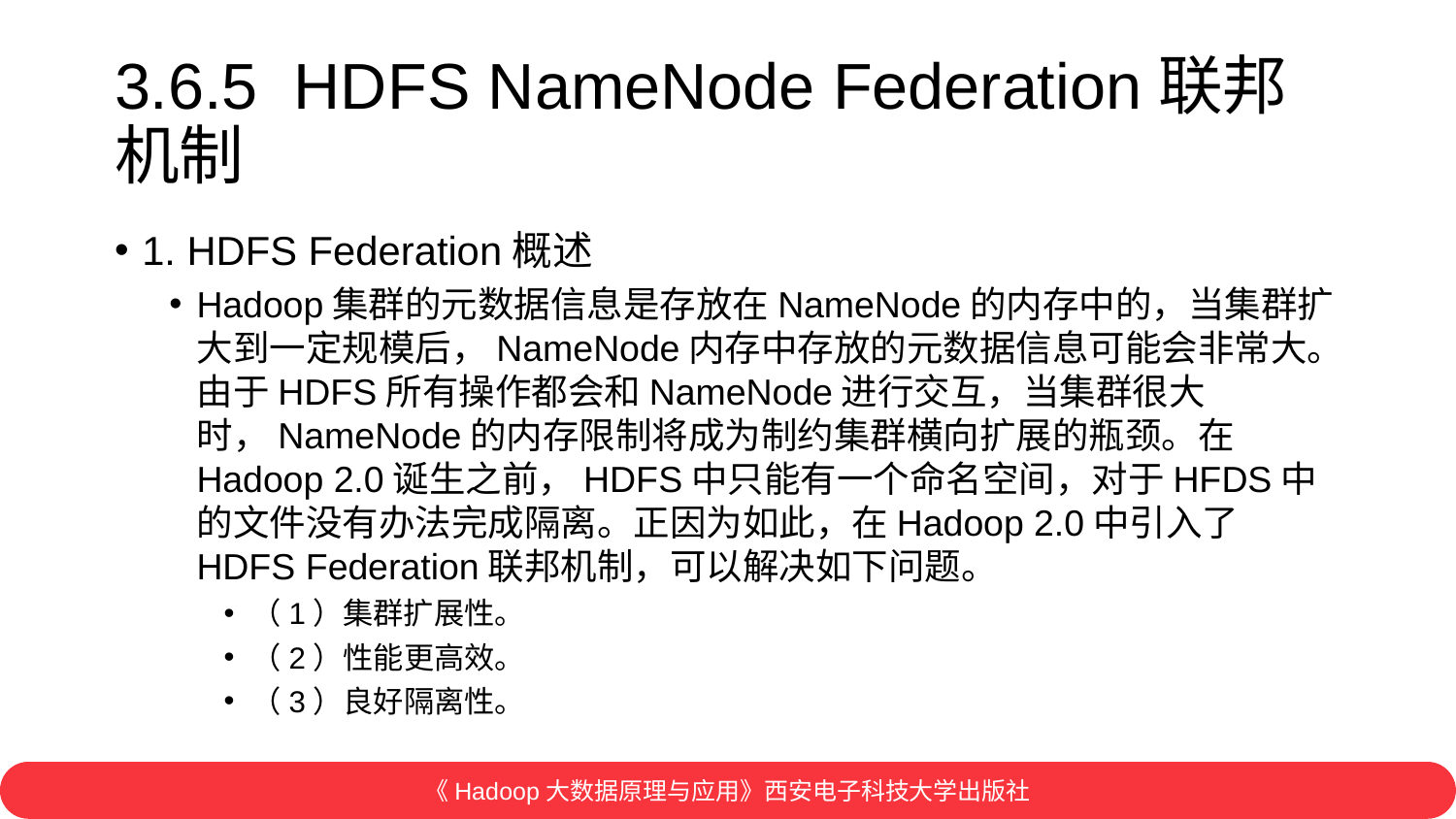

# 3.6.5  HDFS NameNode Federation联邦机制
1. HDFS Federation概述
Hadoop集群的元数据信息是存放在NameNode的内存中的，当集群扩大到一定规模后，NameNode内存中存放的元数据信息可能会非常大。由于HDFS所有操作都会和NameNode进行交互，当集群很大时，NameNode的内存限制将成为制约集群横向扩展的瓶颈。在Hadoop 2.0诞生之前，HDFS中只能有一个命名空间，对于HFDS中的文件没有办法完成隔离。正因为如此，在Hadoop 2.0中引入了HDFS Federation联邦机制，可以解决如下问题。
（1）集群扩展性。
（2）性能更高效。
（3）良好隔离性。